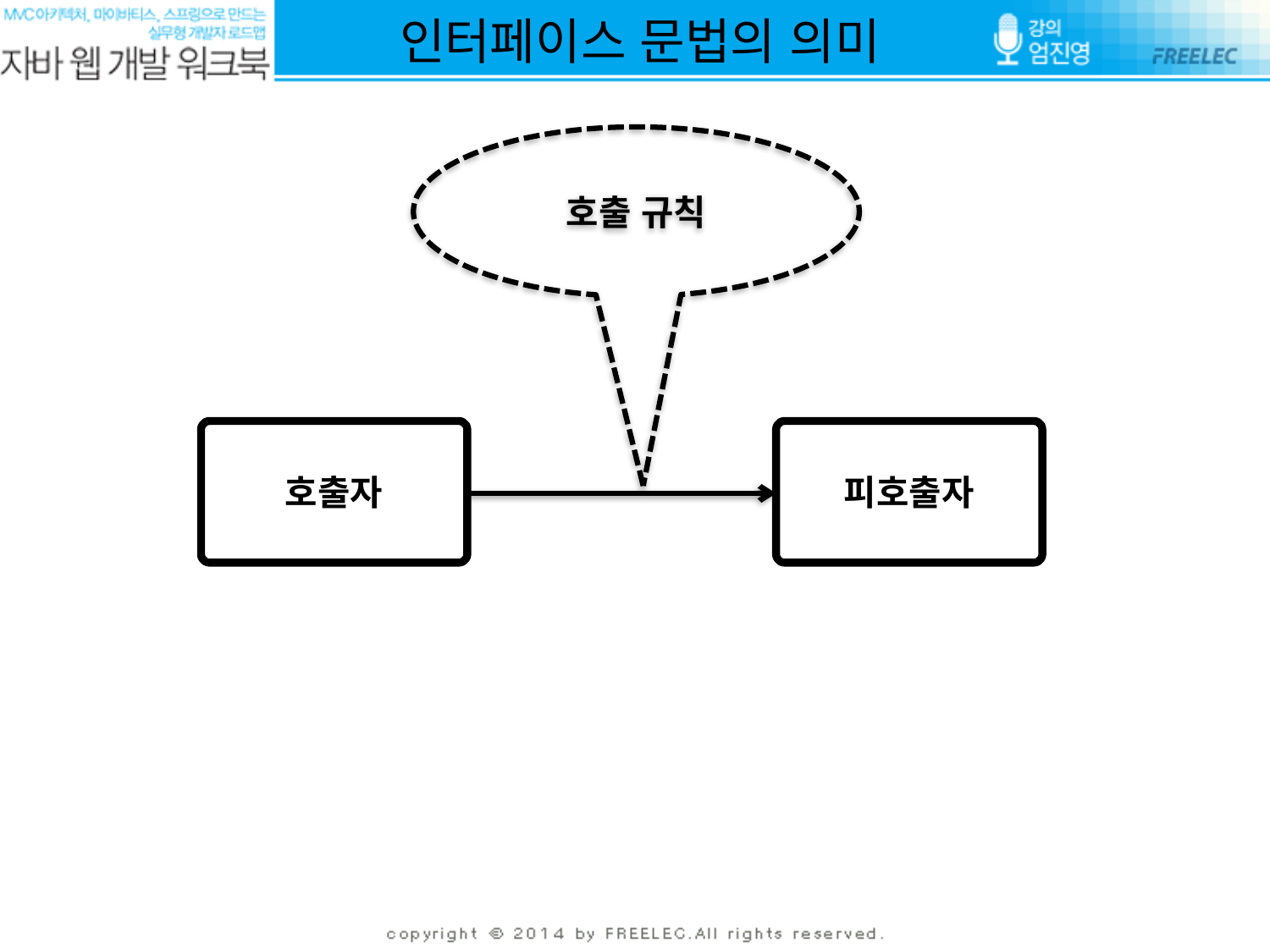

# 인터페이스 문법의 의미
호출 규칙
호출자
피호출자